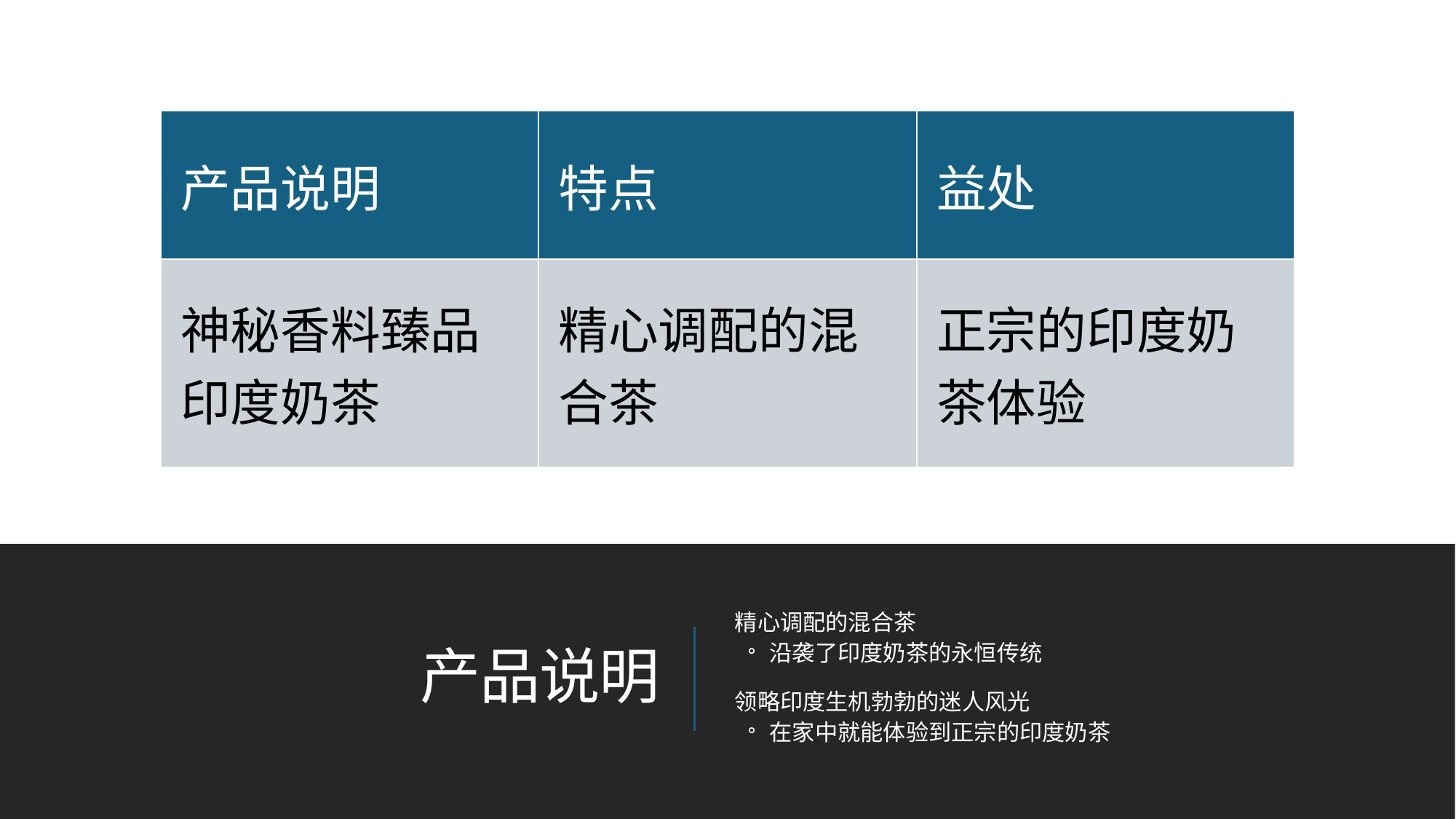

| 产品说明 | 特点 | 益处 |
| --- | --- | --- |
| 神秘香料臻品印度奶茶 | 精心调配的混合茶 | 正宗的印度奶茶体验 |

精心调配的混合茶
沿袭了印度奶茶的永恒传统
领略印度生机勃勃的迷人风光
在家中就能体验到正宗的印度奶茶
# 产品说明